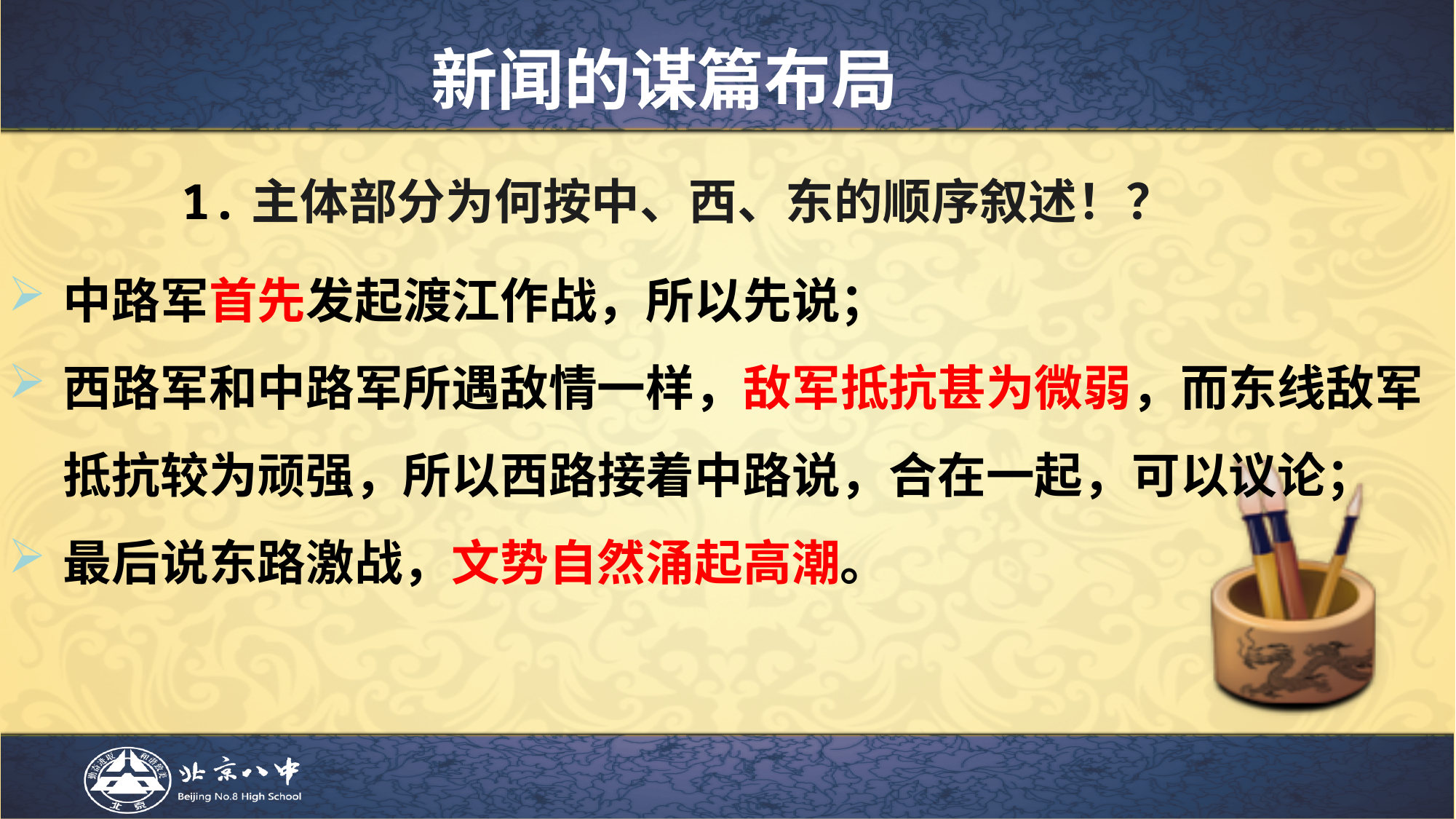

新闻的谋篇布局
    1.主体部分为何按中、西、东的顺序叙述！？
中路军首先发起渡江作战，所以先说；
西路军和中路军所遇敌情一样，敌军抵抗甚为微弱，而东线敌军抵抗较为顽强，所以西路接着中路说，合在一起，可以议论；
最后说东路激战，文势自然涌起高潮。